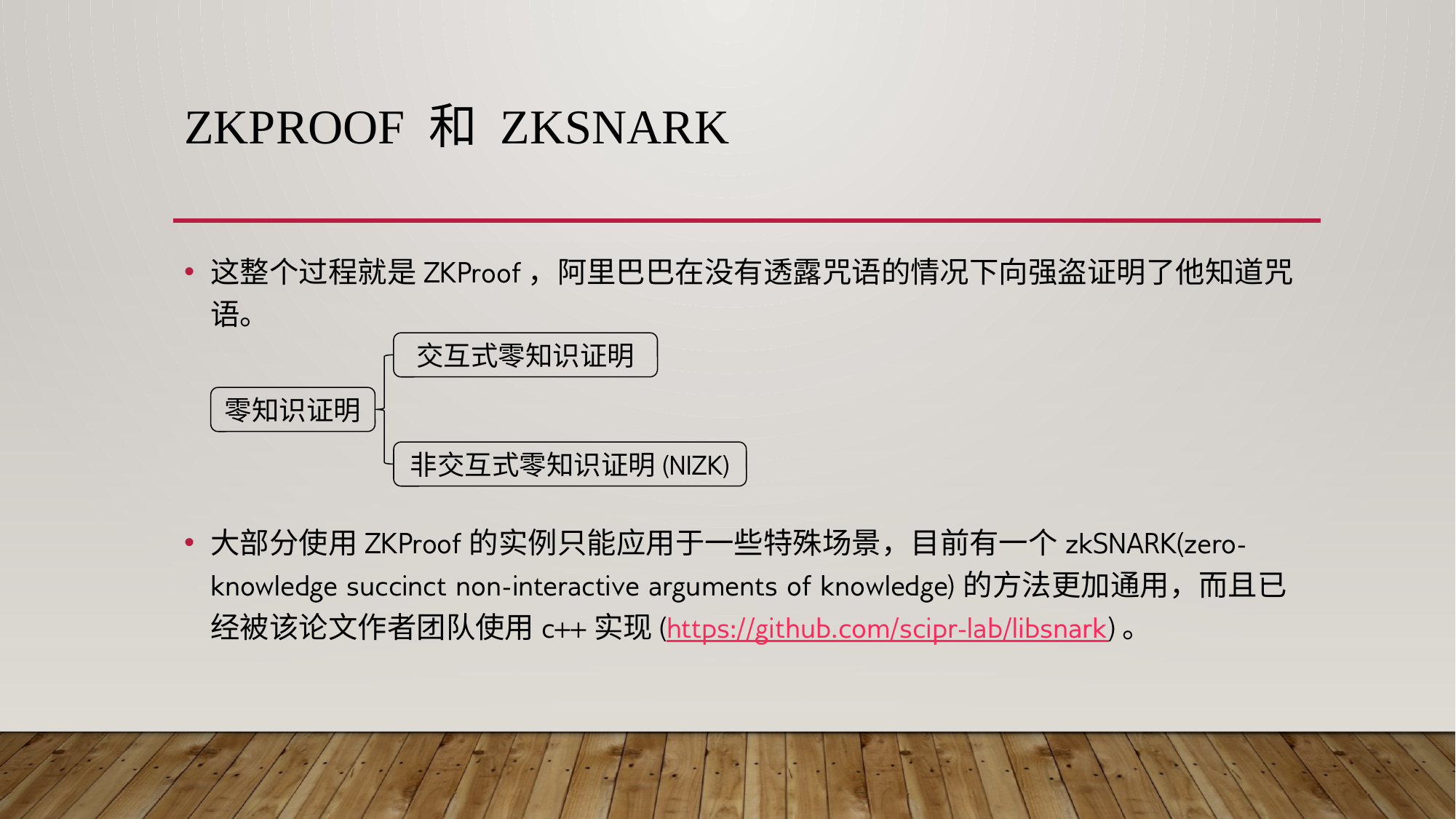

# Zkproof 和 ZKSNARK
这整个过程就是ZKProof，阿里巴巴在没有透露咒语的情况下向强盗证明了他知道咒语。

大部分使用ZKProof的实例只能应用于一些特殊场景，目前有一个zkSNARK(zero-knowledge succinct non-interactive arguments of knowledge)的方法更加通用，而且已经被该论文作者团队使用c++实现(https://github.com/scipr-lab/libsnark)。
交互式零知识证明

零知识证明
非交互式零知识证明(NIZK)